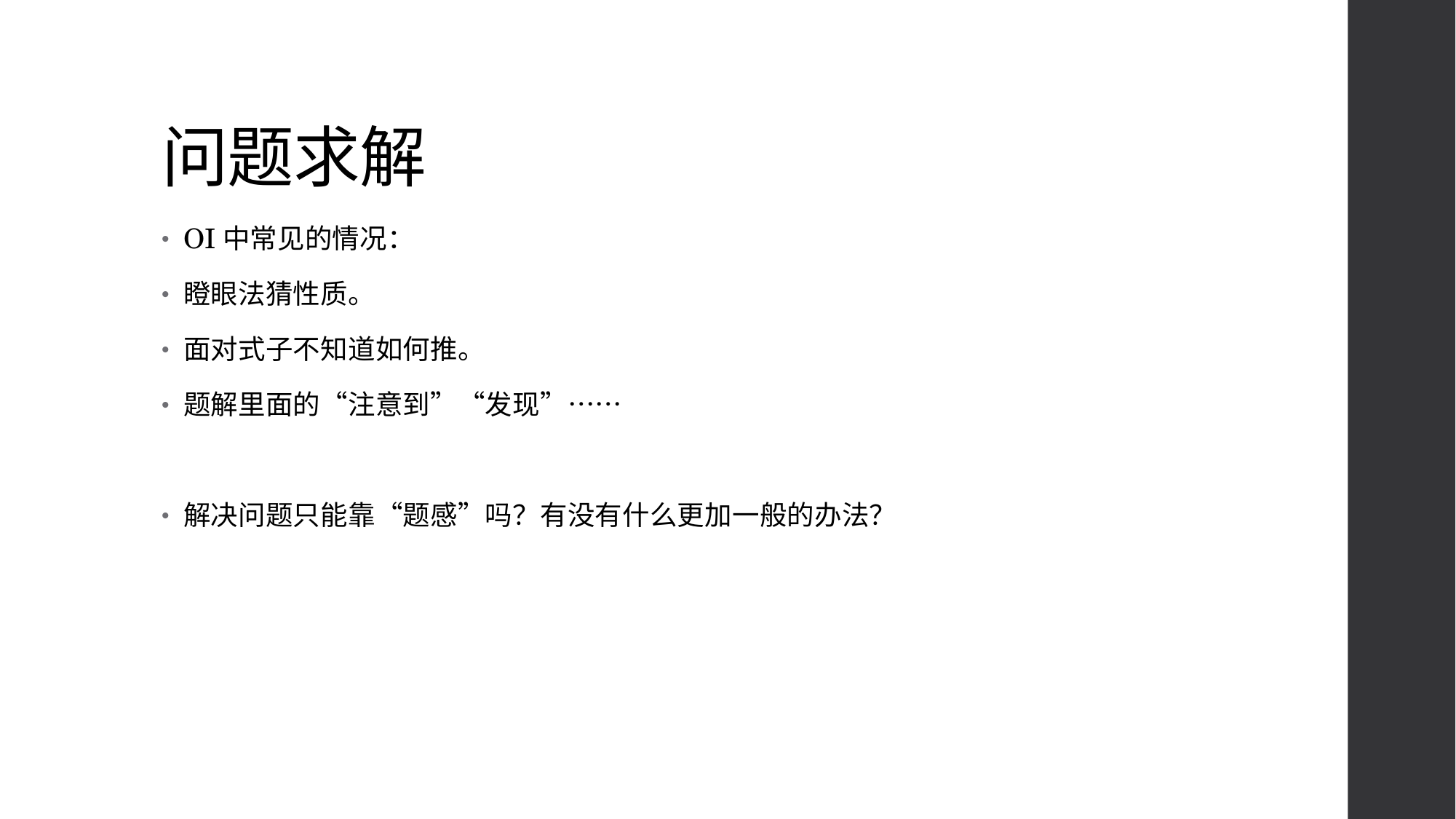

# 问题求解
OI中常见的情况：
瞪眼法猜性质。
面对式子不知道如何推。
题解里面的“注意到”“发现”……

解决问题只能靠“题感”吗？有没有什么更加一般的办法？